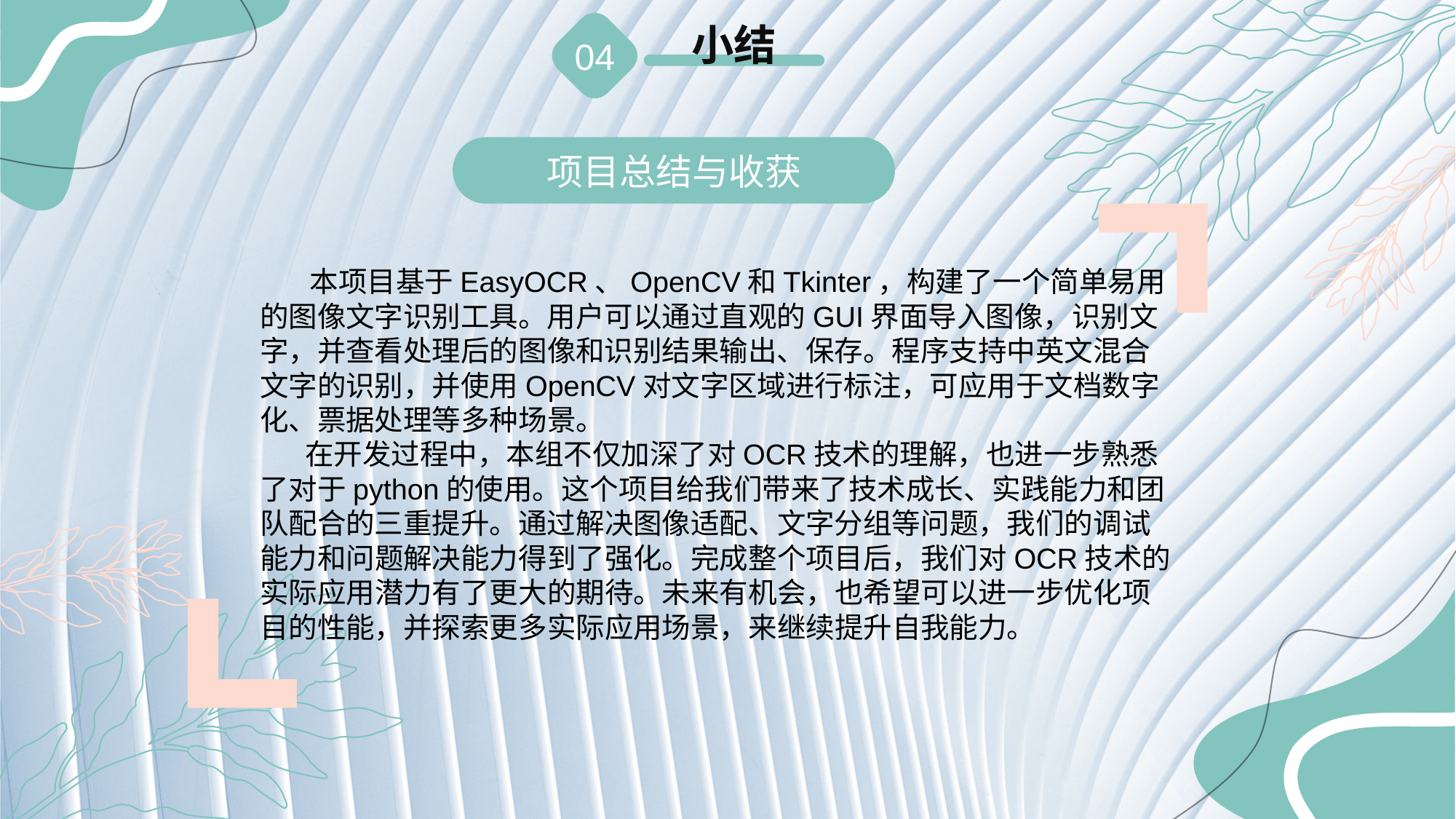

04
小结

项目总结与收获

       本项目基于EasyOCR、OpenCV和Tkinter，构建了一个简单易用的图像文字识别工具。用户可以通过直观的GUI界面导入图像，识别文字，并查看处理后的图像和识别结果输出、保存。程序支持中英文混合文字的识别，并使用OpenCV对文字区域进行标注，可应用于文档数字化、票据处理等多种场景。
      在开发过程中，本组不仅加深了对OCR技术的理解，也进一步熟悉了对于python的使用。这个项目给我们带来了技术成长、实践能力和团队配合的三重提升。通过解决图像适配、文字分组等问题，我们的调试能力和问题解决能力得到了强化。完成整个项目后，我们对OCR技术的实际应用潜力有了更大的期待。未来有机会，也希望可以进一步优化项目的性能，并探索更多实际应用场景，来继续提升自我能力。